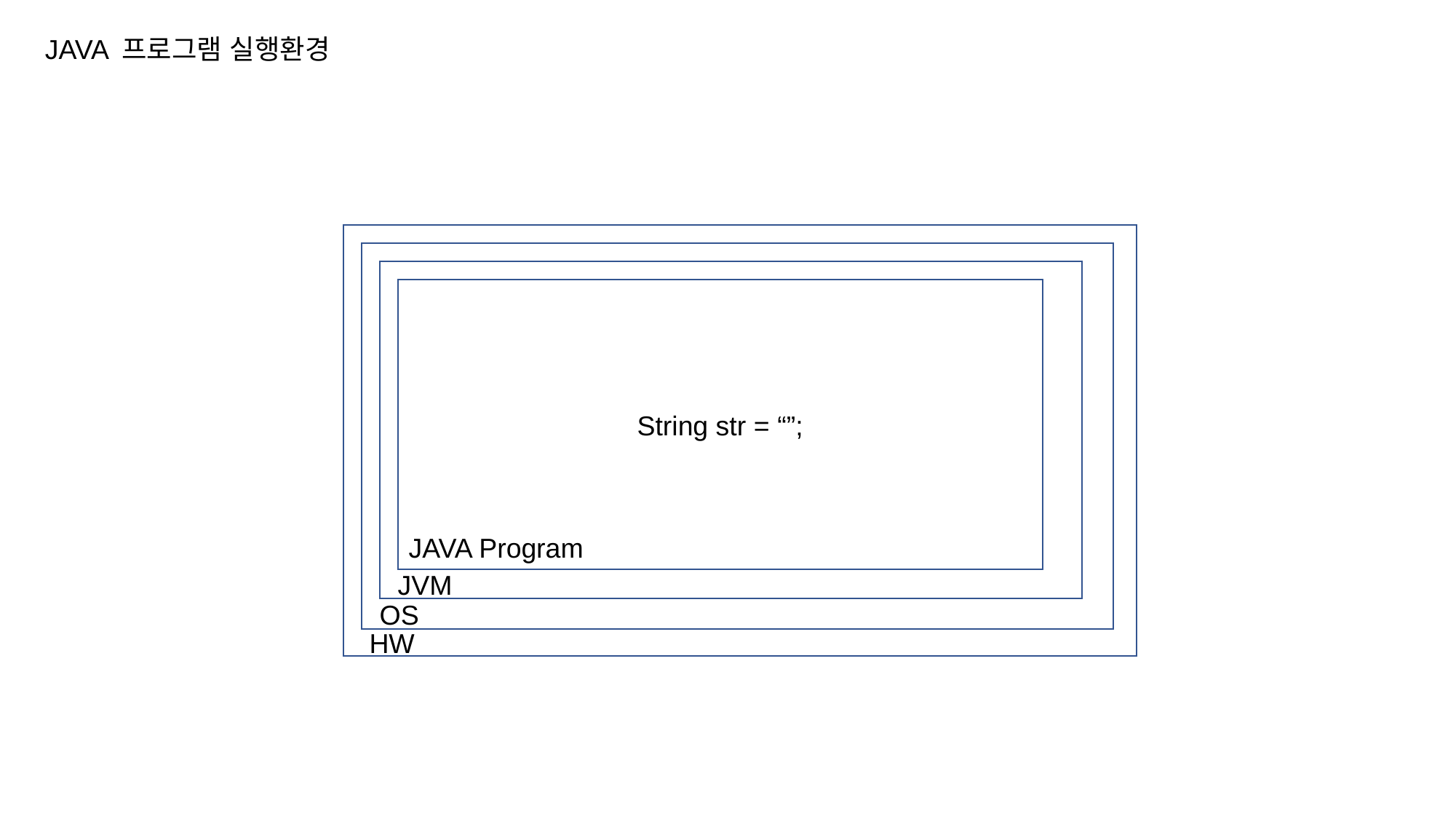

JAVA 프로그램 실행환경
ㅌ

String str = “”;
JAVA Program
JVM
OS
HW